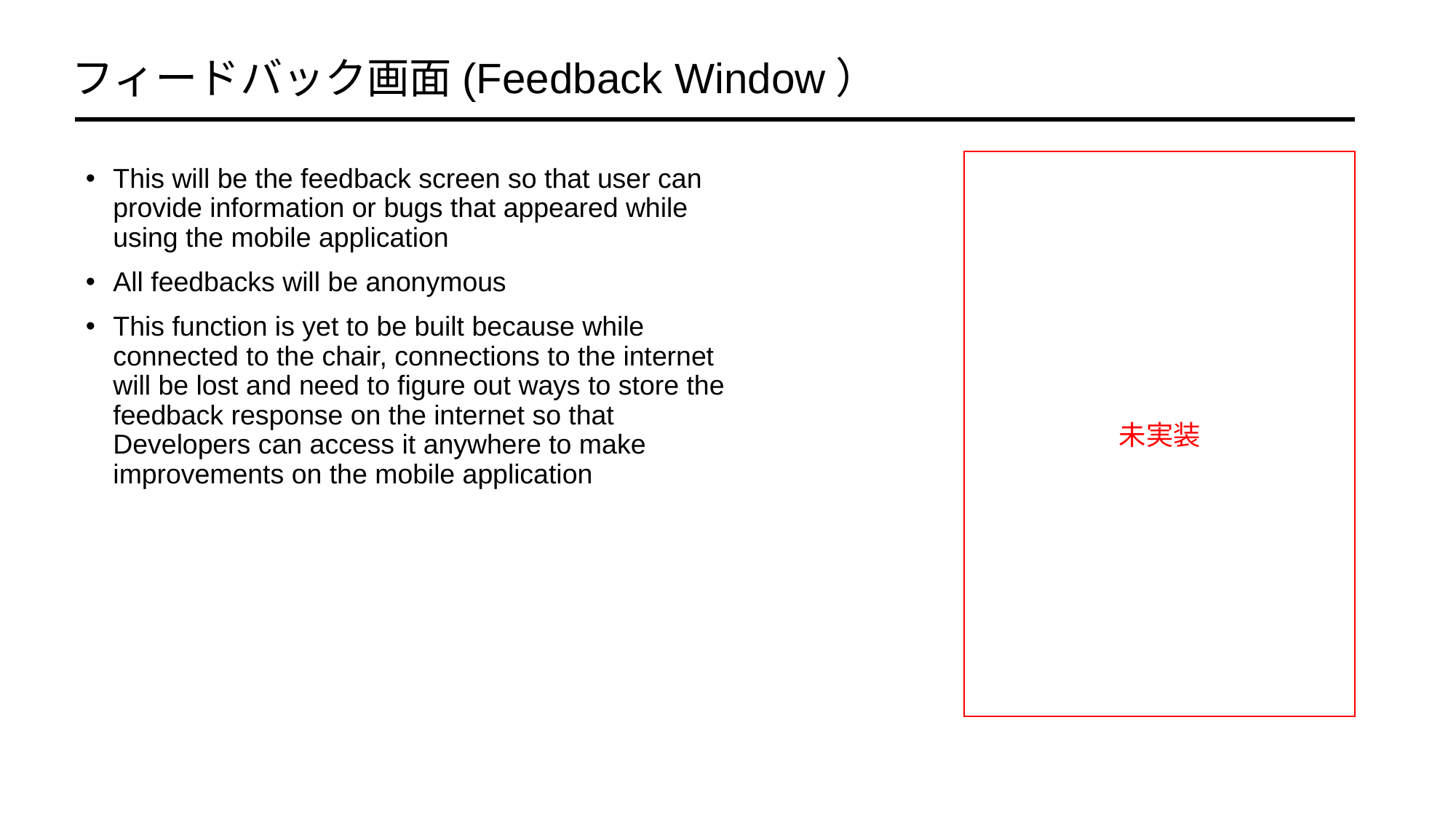

# フィードバック画面(Feedback Window）
未実装
This will be the feedback screen so that user can provide information or bugs that appeared while using the mobile application
All feedbacks will be anonymous
This function is yet to be built because while connected to the chair, connections to the internet will be lost and need to figure out ways to store the feedback response on the internet so that Developers can access it anywhere to make improvements on the mobile application